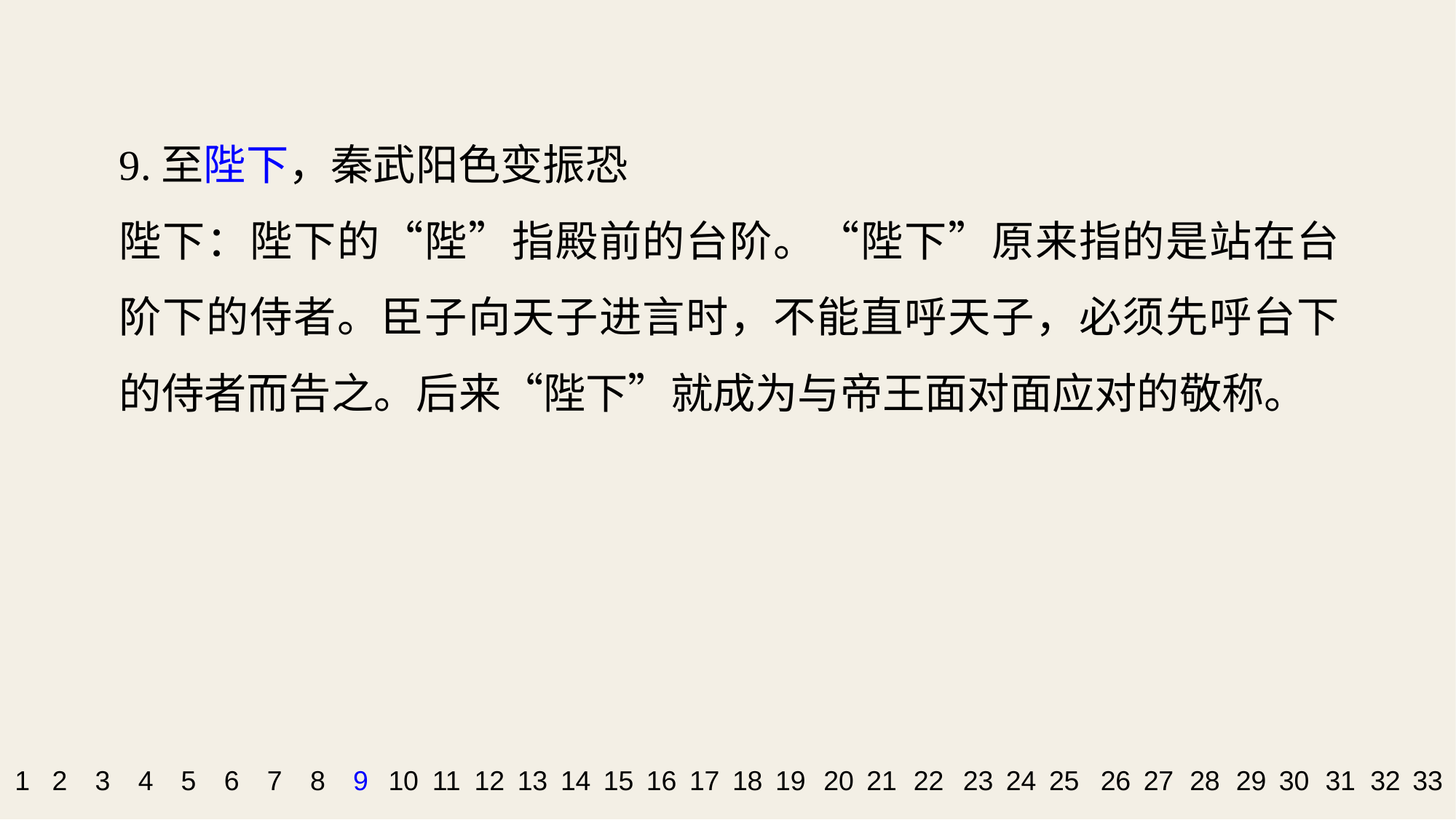

9.至陛下，秦武阳色变振恐
陛下：陛下的“陛”指殿前的台阶。“陛下”原来指的是站在台阶下的侍者。臣子向天子进言时，不能直呼天子，必须先呼台下的侍者而告之。后来“陛下”就成为与帝王面对面应对的敬称。
1
2
3
4
5
6
7
8
9
10
11
12
13
14
15
16
17
18
19
20
21
22
23
24
25
26
27
28
29
30
31
32
33